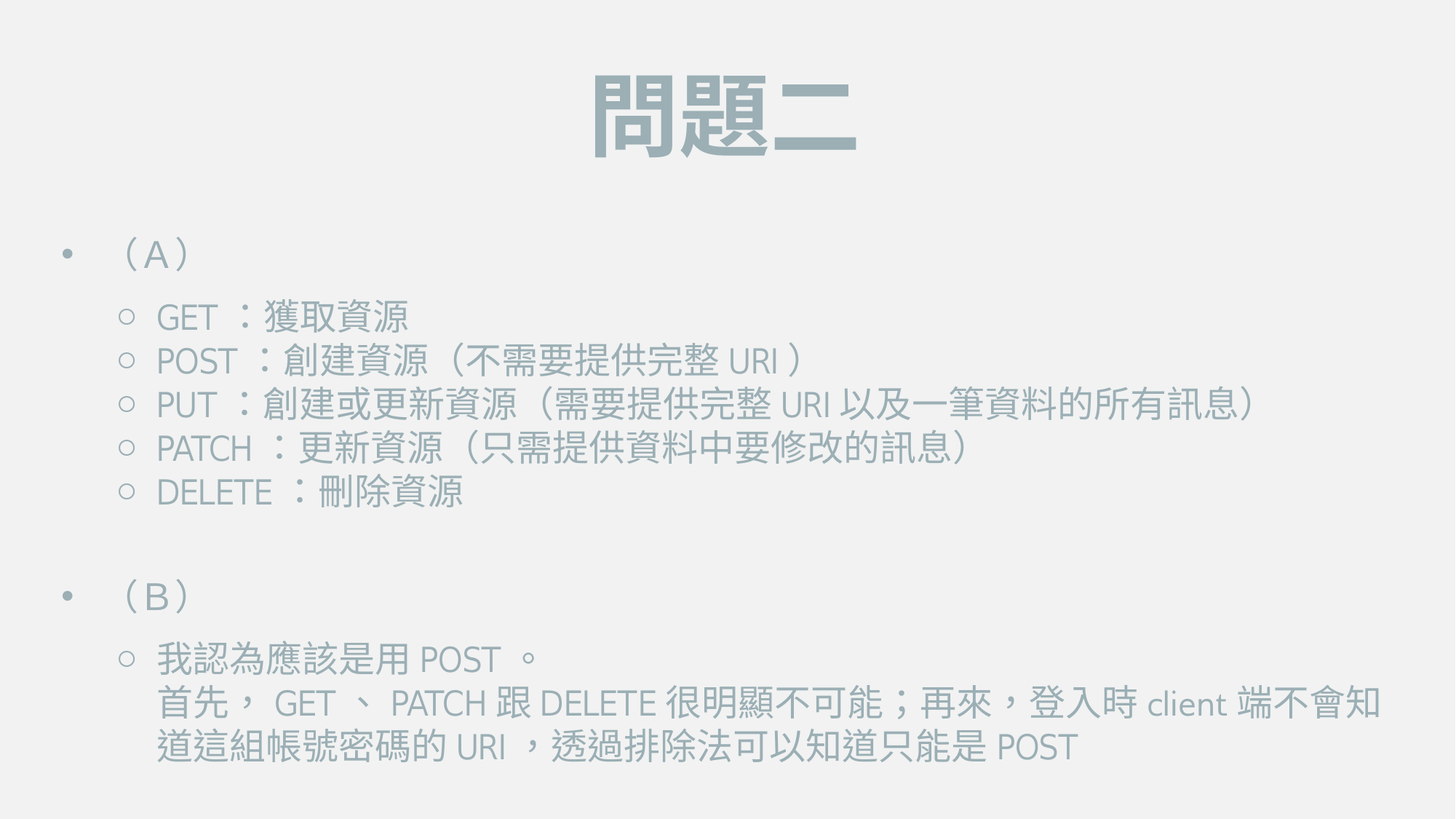

問題二
（Ａ）
GET：獲取資源
POST：創建資源（不需要提供完整URI）
PUT：創建或更新資源（需要提供完整URI以及一筆資料的所有訊息）
PATCH：更新資源（只需提供資料中要修改的訊息）
DELETE：刪除資源

（Ｂ）
我認為應該是用POST。
首先，GET、PATCH跟DELETE很明顯不可能；再來，登入時client端不會知道這組帳號密碼的URI，透過排除法可以知道只能是POST